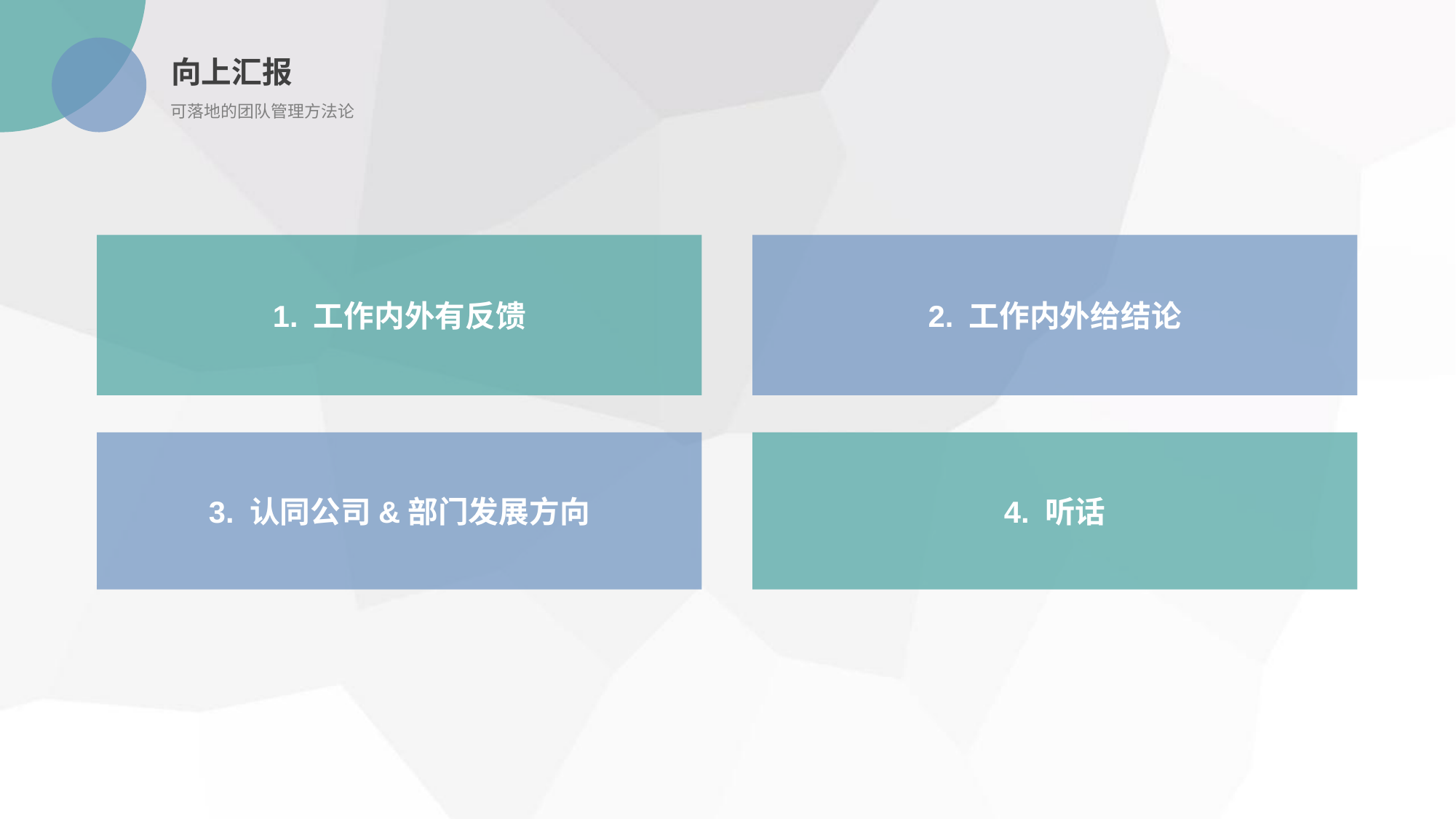

向上汇报
可落地的团队管理方法论

1. 工作内外有反馈
2. 工作内外给结论

4. 听话
3. 认同公司&部门发展方向